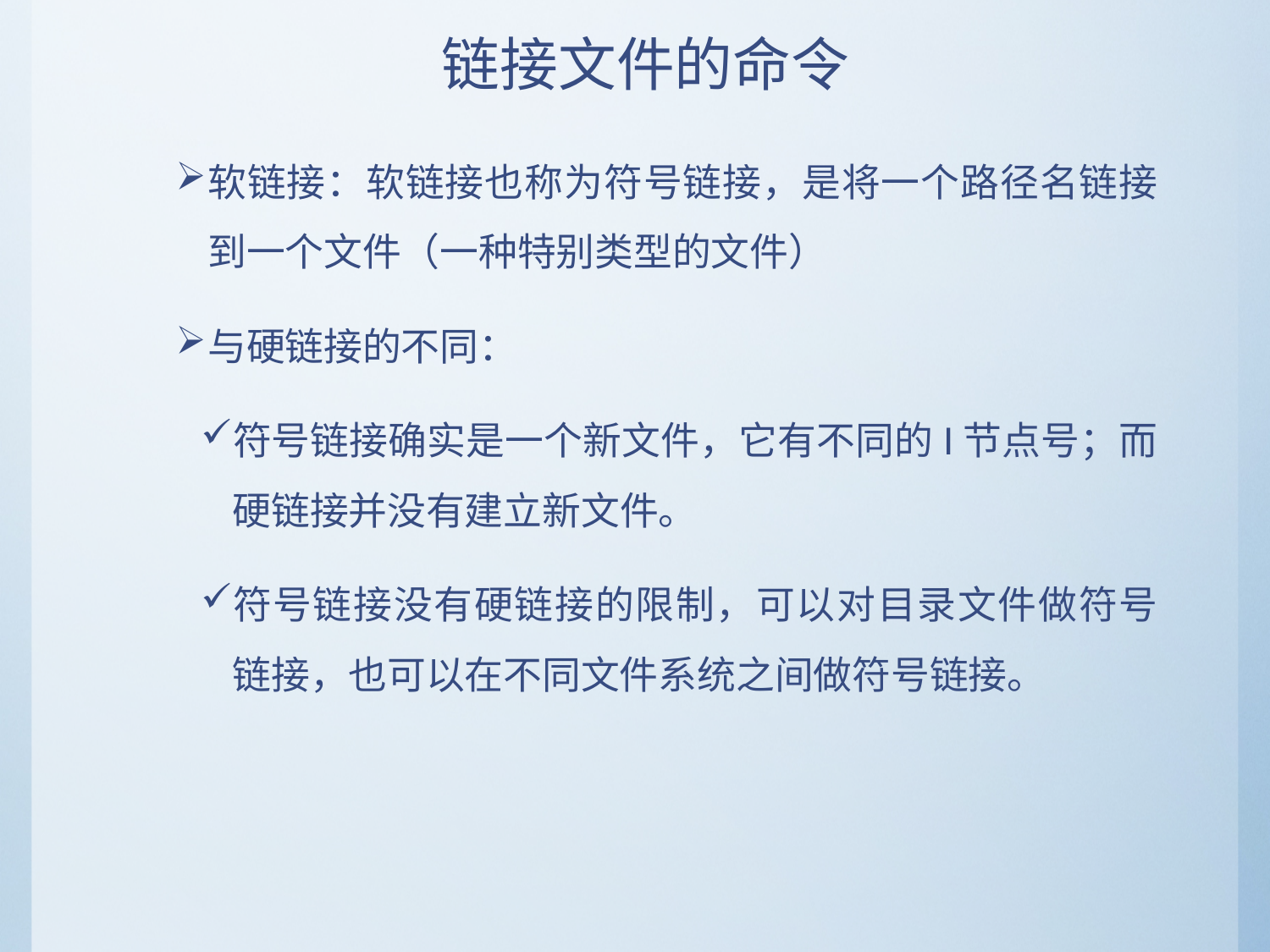

# 链接文件的命令
软链接：软链接也称为符号链接，是将一个路径名链接到一个文件（一种特别类型的文件）
与硬链接的不同：
符号链接确实是一个新文件，它有不同的I节点号；而硬链接并没有建立新文件。
符号链接没有硬链接的限制，可以对目录文件做符号链接，也可以在不同文件系统之间做符号链接。